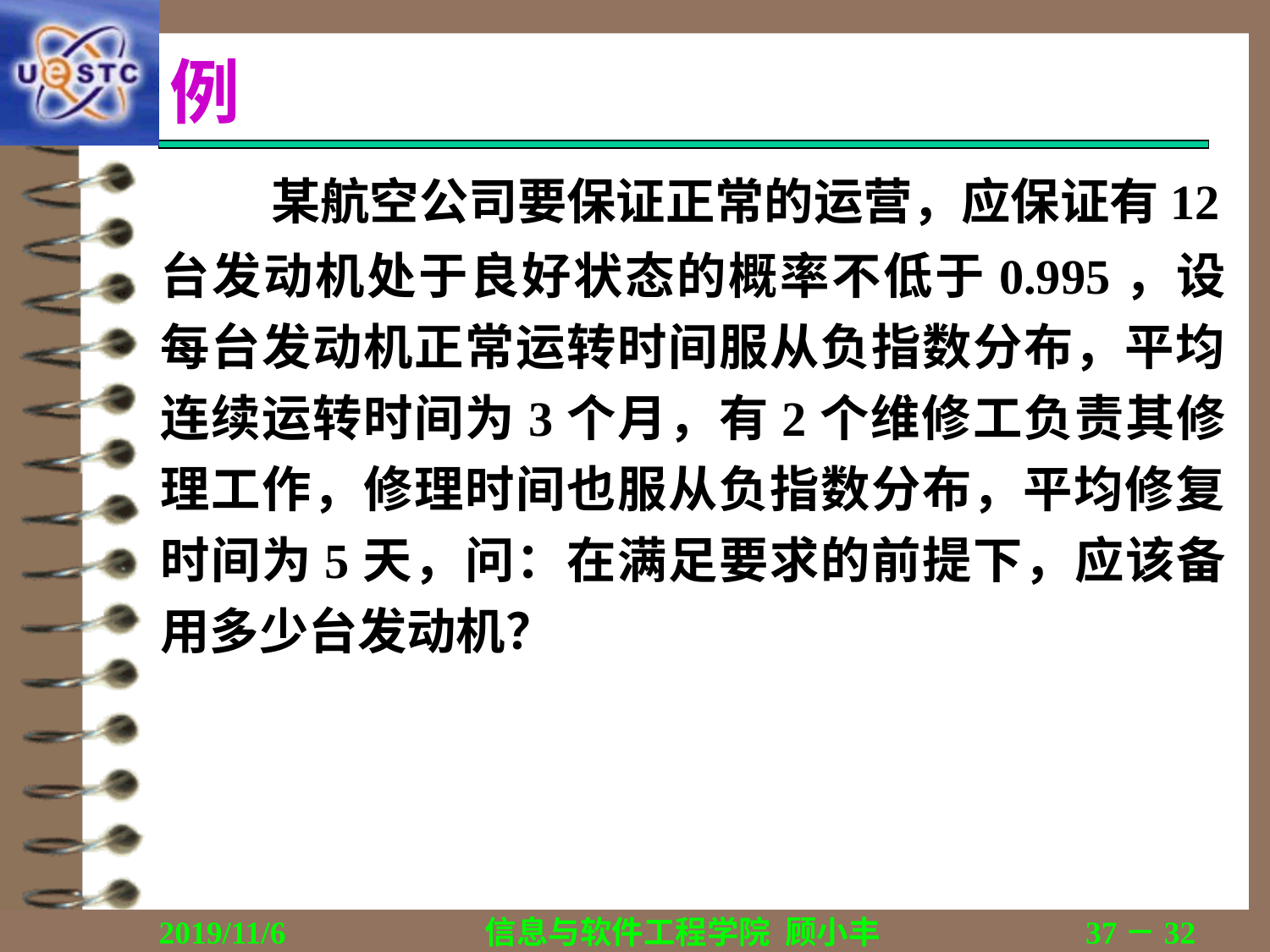

# 例
某航空公司要保证正常的运营，应保证有12
台发动机处于良好状态的概率不低于0.995，设每台发动机正常运转时间服从负指数分布，平均连续运转时间为3个月，有2个维修工负责其修理工作，修理时间也服从负指数分布，平均修复时间为5天，问：在满足要求的前提下，应该备用多少台发动机？
2019/11/6
信息与软件工程学院  顾小丰
37－32